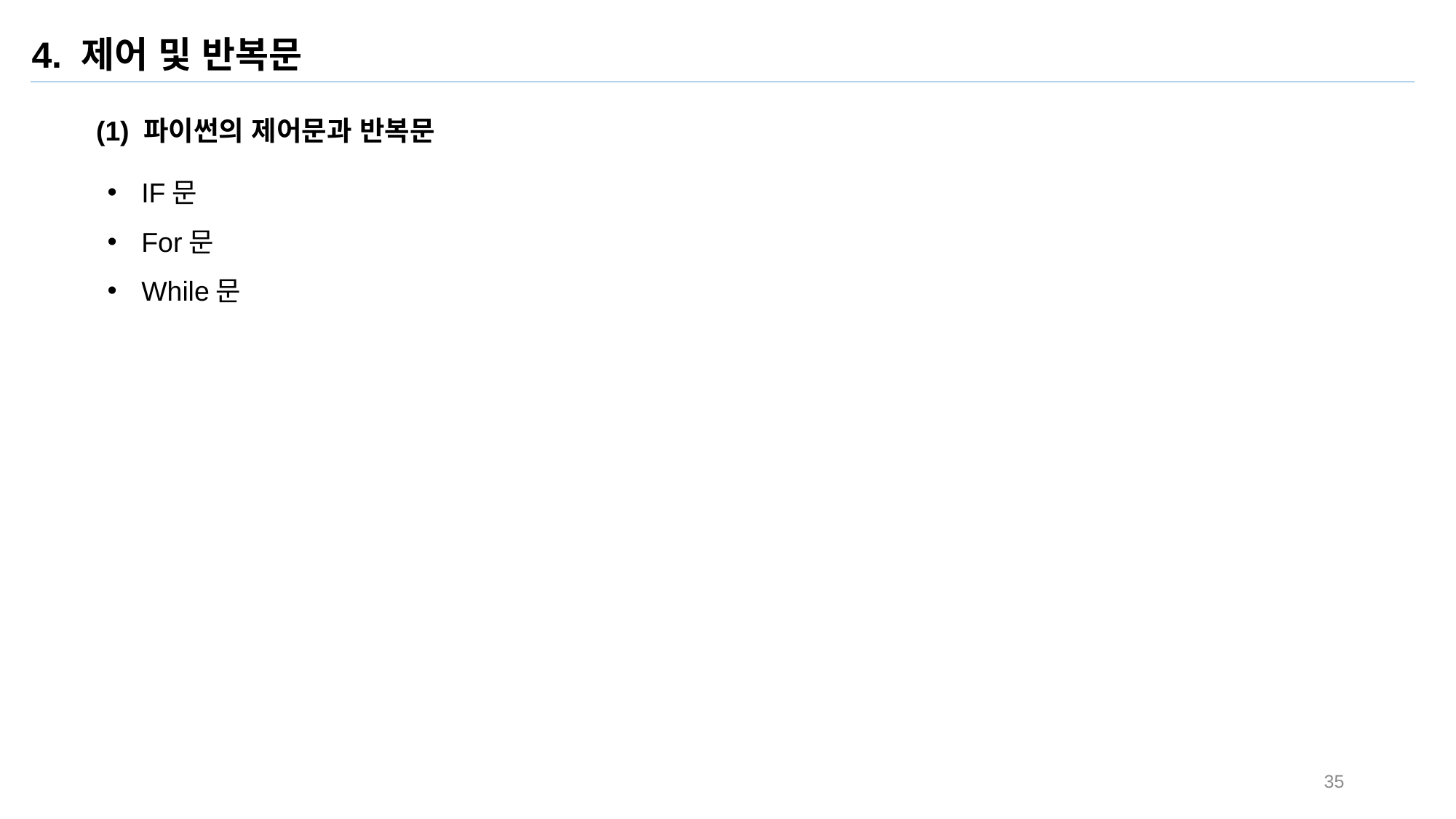

4. 제어 및 반복문
(1) 파이썬의 제어문과 반복문

IF문
For문
While문
#1
#2
#3
#4
#5
35